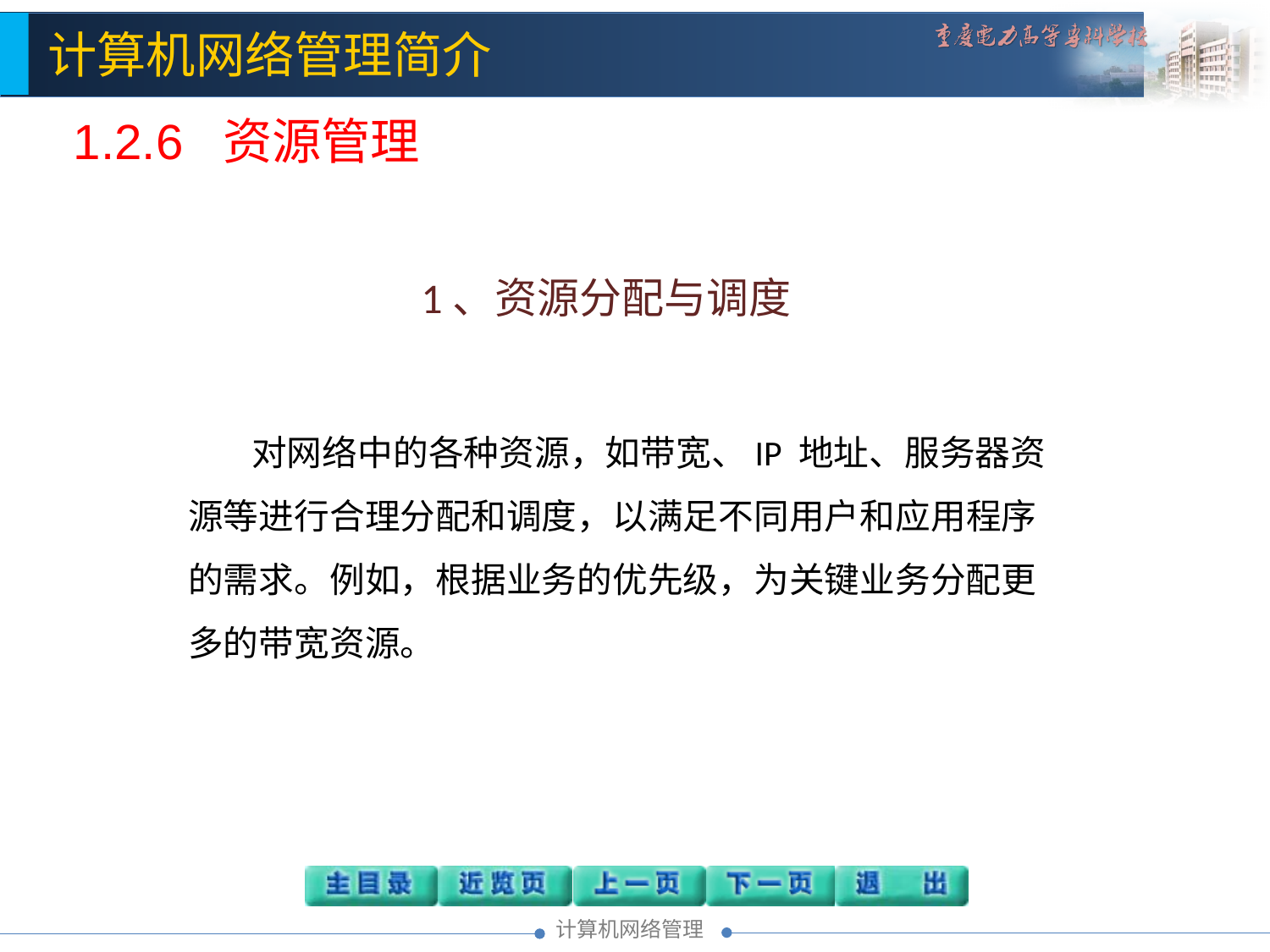

1.2.6  资源管理
1、资源分配与调度
对网络中的各种资源，如带宽、IP 地址、服务器资源等进行合理分配和调度，以满足不同用户和应用程序的需求。例如，根据业务的优先级，为关键业务分配更多的带宽资源。